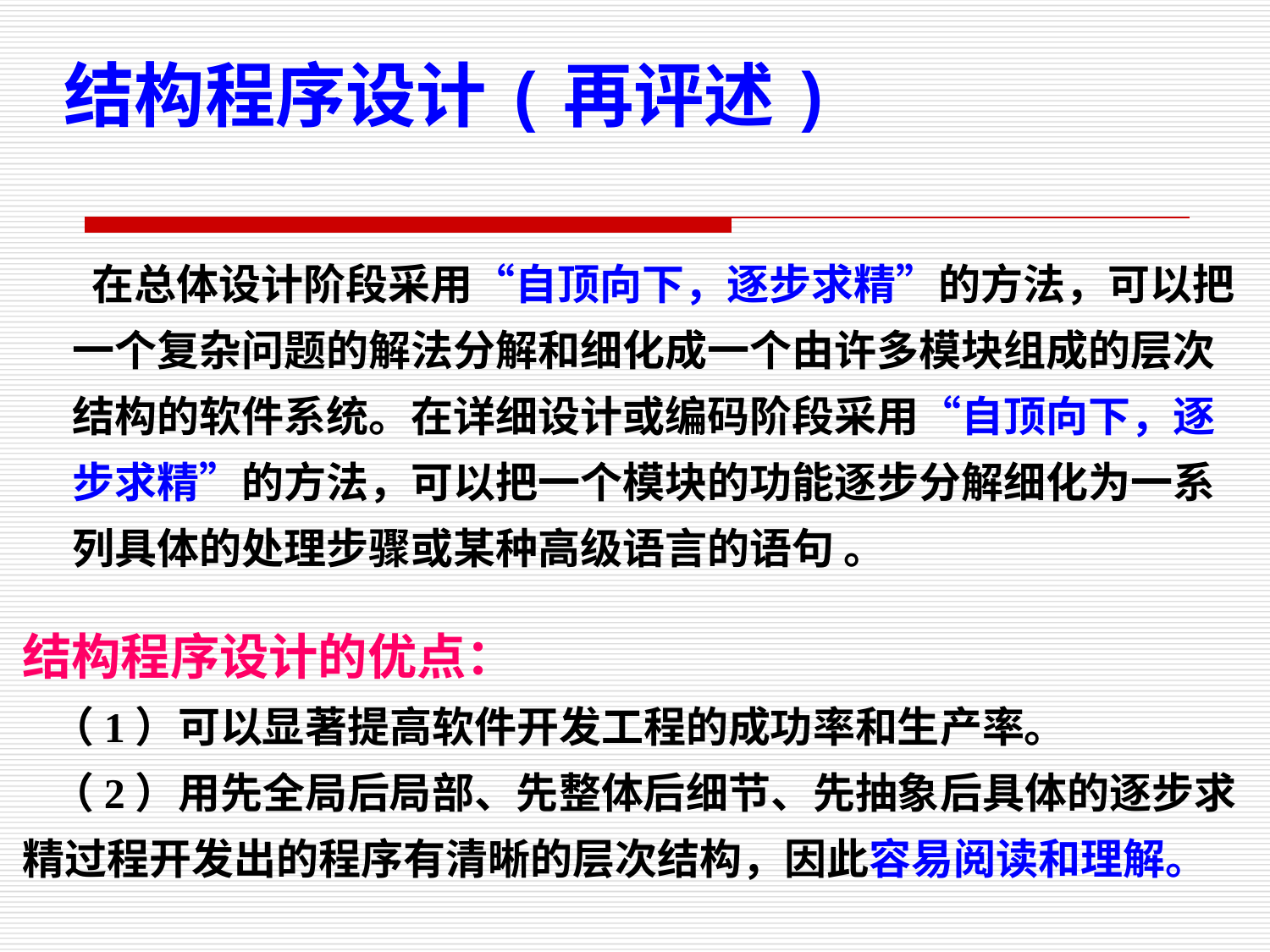

结构程序设计(再评述)
 在总体设计阶段采用“自顶向下，逐步求精”的方法，可以把一个复杂问题的解法分解和细化成一个由许多模块组成的层次结构的软件系统。在详细设计或编码阶段采用“自顶向下，逐步求精”的方法，可以把一个模块的功能逐步分解细化为一系列具体的处理步骤或某种高级语言的语句 。
结构程序设计的优点：
  （1）可以显著提高软件开发工程的成功率和生产率。
  （2）用先全局后局部、先整体后细节、先抽象后具体的逐步求精过程开发出的程序有清晰的层次结构，因此容易阅读和理解。